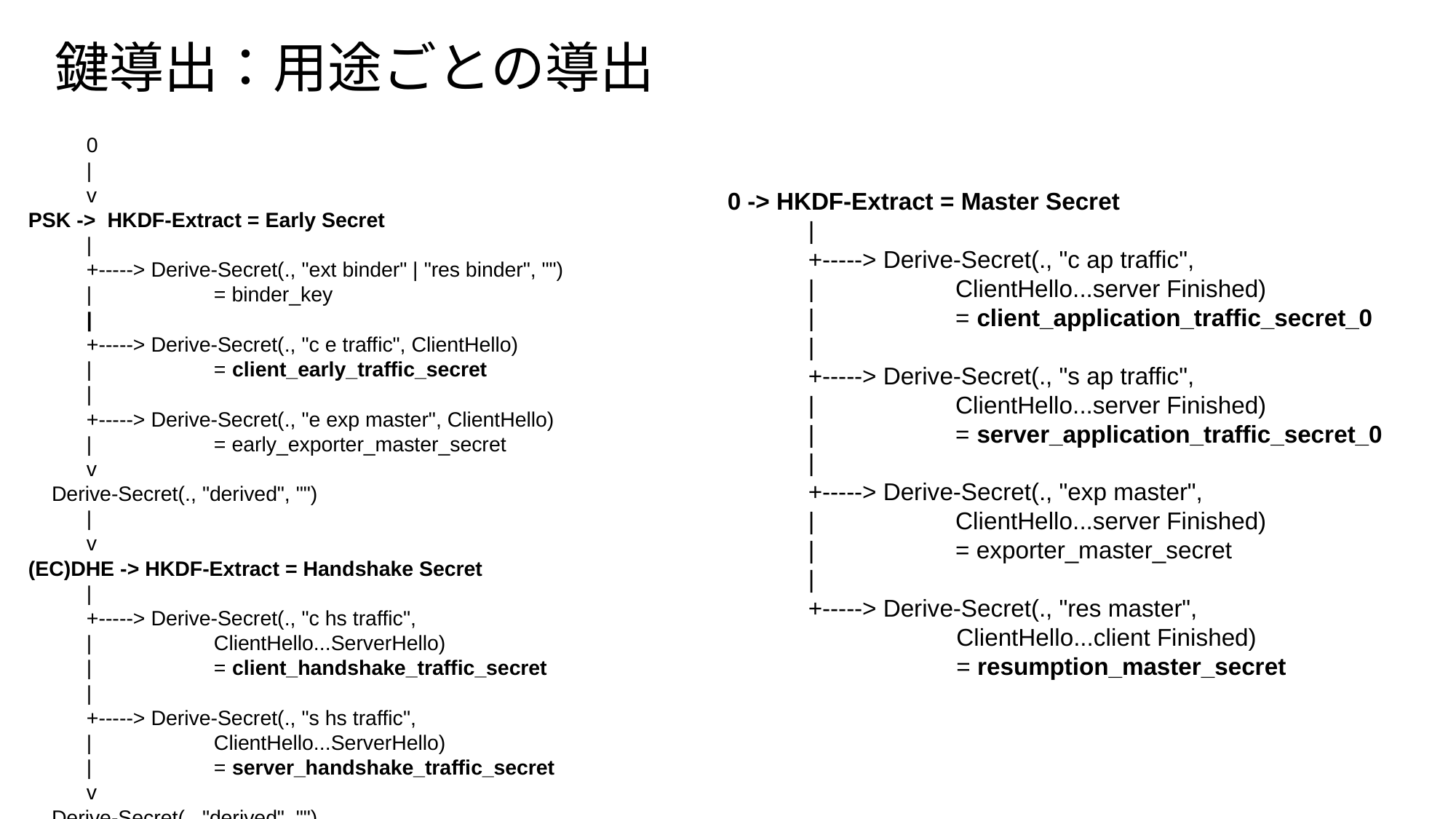

# 鍵導出：用途ごとの導出
             0
             |
             v
   PSK ->  HKDF-Extract = Early Secret
             |
             +-----> Derive-Secret(., "ext binder" | "res binder", "")
             |                     = binder_key
             |
             +-----> Derive-Secret(., "c e traffic", ClientHello)
             |                     = client_early_traffic_secret
             |
             +-----> Derive-Secret(., "e exp master", ClientHello)
             |                     = early_exporter_master_secret
             v
       Derive-Secret(., "derived", "")
             |
             v
   (EC)DHE -> HKDF-Extract = Handshake Secret
             |
             +-----> Derive-Secret(., "c hs traffic",
             |                     ClientHello...ServerHello)
             |                     = client_handshake_traffic_secret
             |
             +-----> Derive-Secret(., "s hs traffic",
             |                     ClientHello...ServerHello)
             |                     = server_handshake_traffic_secret
             v
       Derive-Secret(., "derived", "")
             |
             v

 0 -> HKDF-Extract = Master Secret
             |
             +-----> Derive-Secret(., "c ap traffic",
             |                     ClientHello...server Finished)
             |                     = client_application_traffic_secret_0
             |
             +-----> Derive-Secret(., "s ap traffic",
             |                     ClientHello...server Finished)
             |                     = server_application_traffic_secret_0
             |
             +-----> Derive-Secret(., "exp master",
             |                     ClientHello...server Finished)
             |                     = exporter_master_secret
             |
             +-----> Derive-Secret(., "res master",
                                   ClientHello...client Finished)
                                   = resumption_master_secret